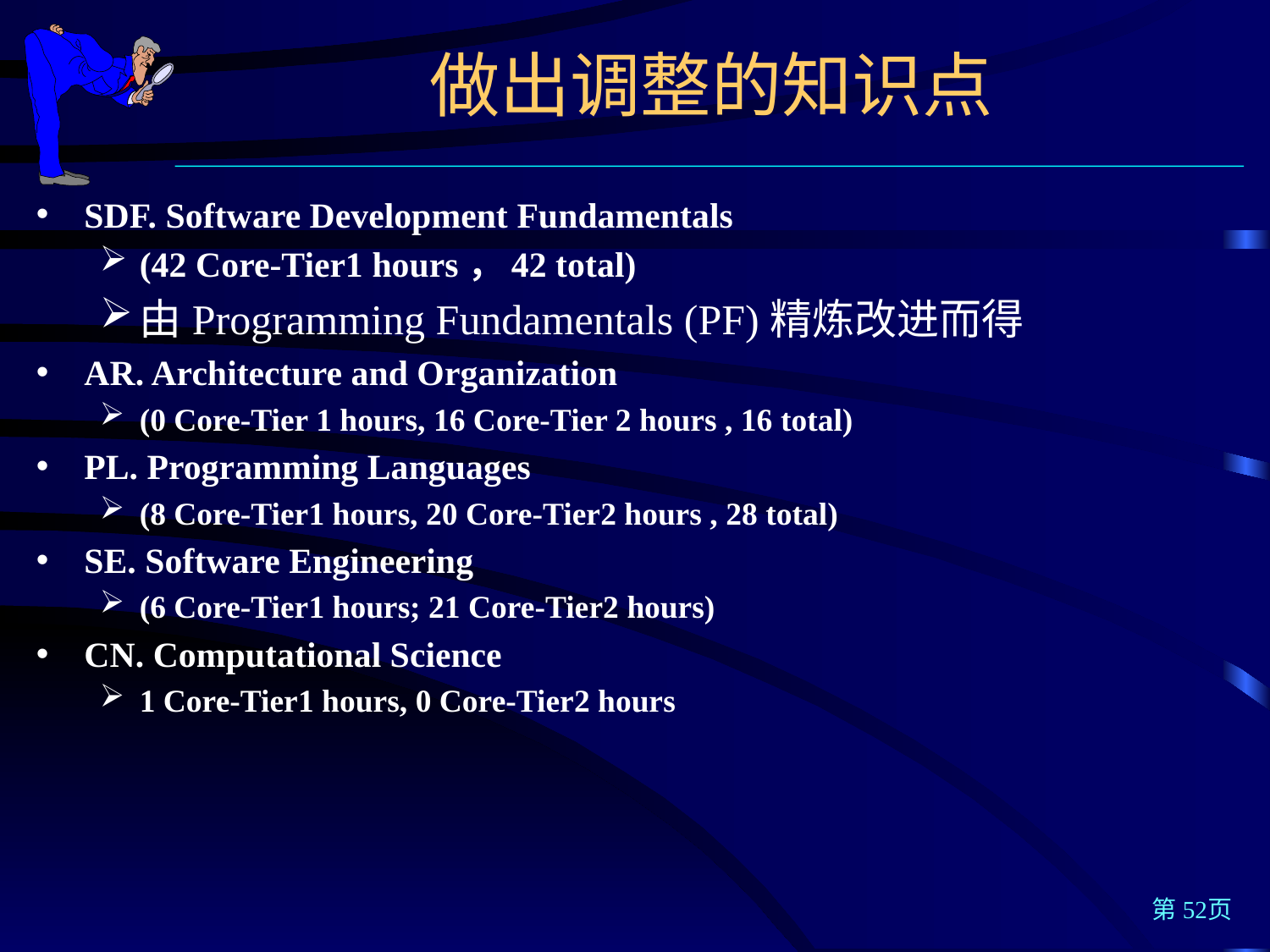

做出调整的知识点
SDF. Software Development Fundamentals
(42 Core-Tier1 hours，42 total)
由Programming Fundamentals (PF)精炼改进而得
AR. Architecture and Organization
(0 Core-Tier 1 hours, 16 Core-Tier 2 hours , 16 total)
PL. Programming Languages
(8 Core-Tier1 hours, 20 Core-Tier2 hours , 28 total)
SE. Software Engineering
(6 Core-Tier1 hours; 21 Core-Tier2 hours)
CN. Computational Science
1 Core-Tier1 hours, 0 Core-Tier2 hours

第52页